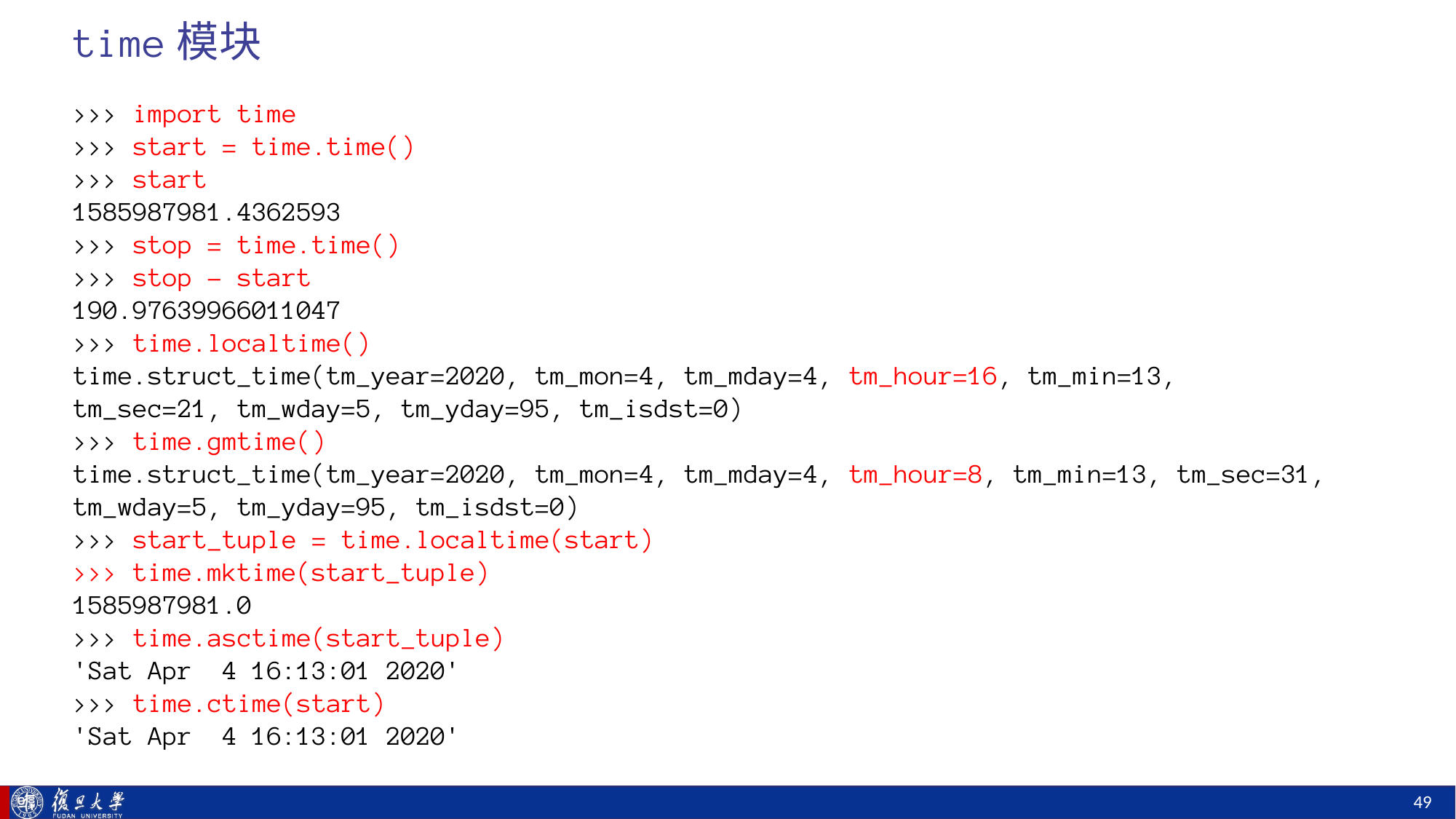

# time模块
>>> import time
>>> start = time.time()
>>> start
1585987981.4362593
>>> stop = time.time()
>>> stop - start
190.97639966011047
>>> time.localtime()
time.struct_time(tm_year=2020, tm_mon=4, tm_mday=4, tm_hour=16, tm_min=13, tm_sec=21, tm_wday=5, tm_yday=95, tm_isdst=0)
>>> time.gmtime()
time.struct_time(tm_year=2020, tm_mon=4, tm_mday=4, tm_hour=8, tm_min=13, tm_sec=31, tm_wday=5, tm_yday=95, tm_isdst=0)
>>> start_tuple = time.localtime(start)
>>> time.mktime(start_tuple)
1585987981.0
>>> time.asctime(start_tuple)
'Sat Apr  4 16:13:01 2020'
>>> time.ctime(start)
'Sat Apr  4 16:13:01 2020'